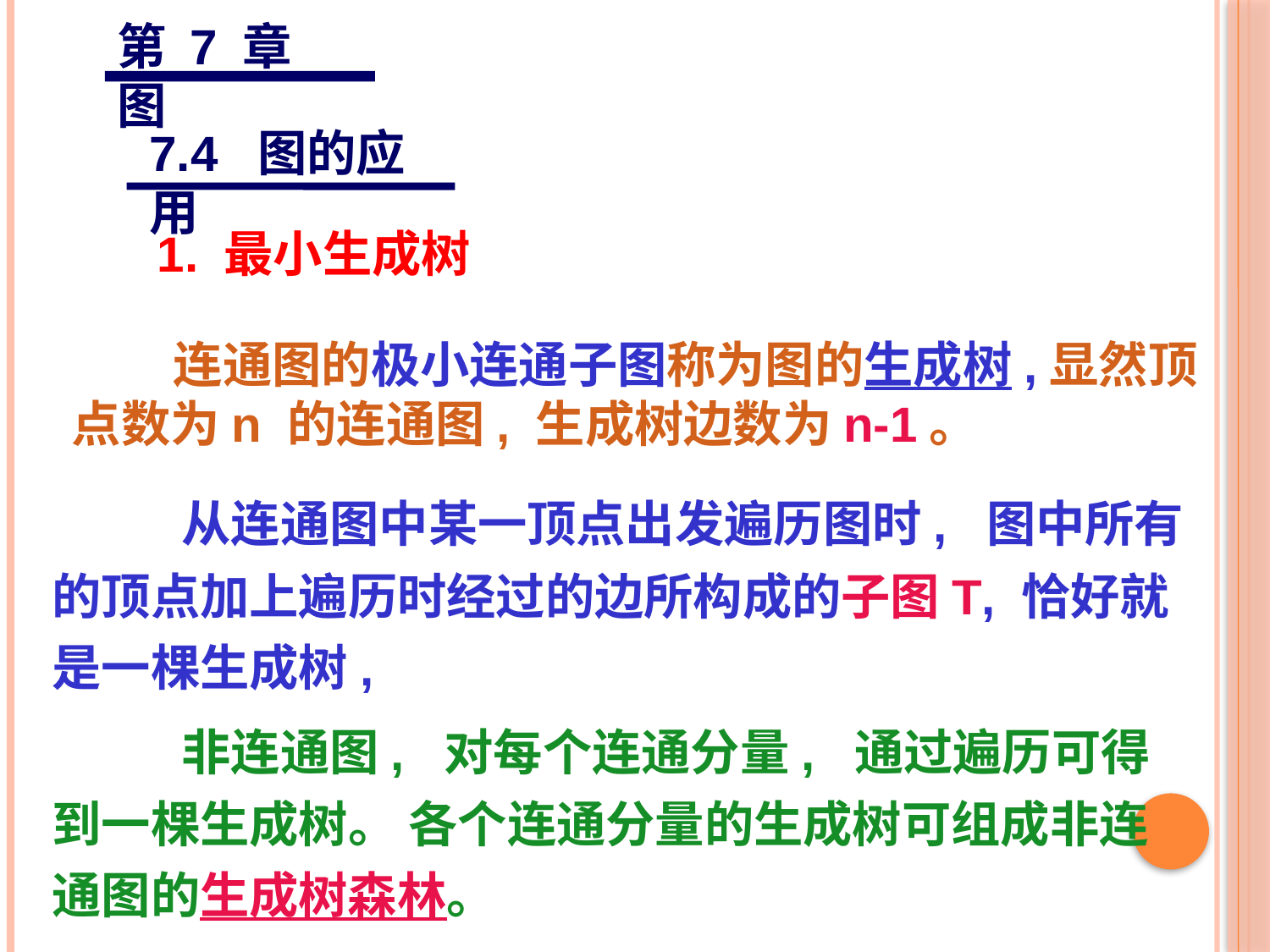

第 7 章  图

7.4  图的应用

1. 最小生成树
        连通图的极小连通子图称为图的生成树,显然顶点数为n 的连通图, 生成树边数为n-1。
         从连通图中某一顶点出发遍历图时,  图中所有的顶点加上遍历时经过的边所构成的子图T, 恰好就是一棵生成树,
         非连通图,  对每个连通分量,  通过遍历可得到一棵生成树。 各个连通分量的生成树可组成非连通图的生成树森林。